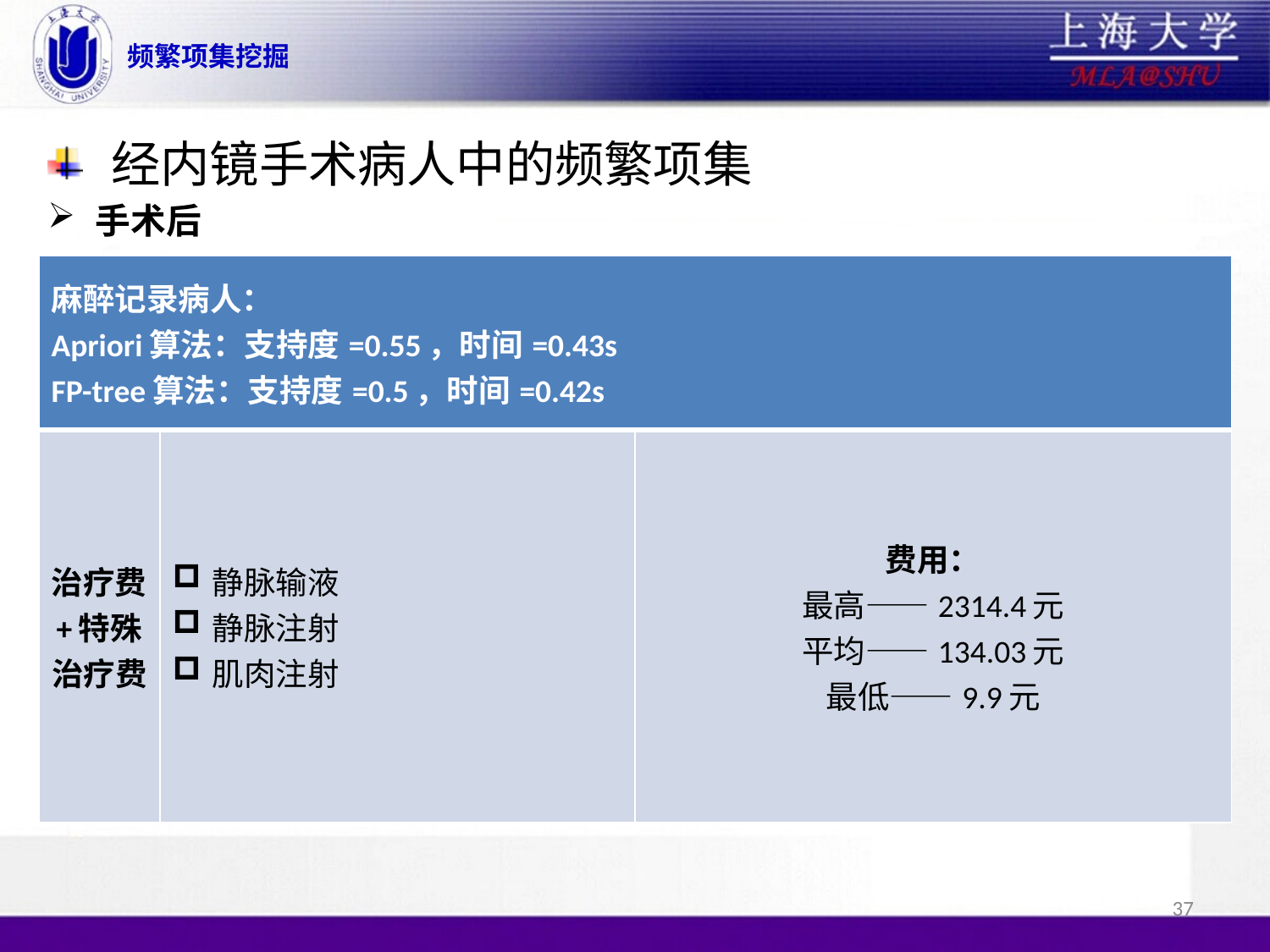

# 频繁项集挖掘
经内镜手术病人中的频繁项集
手术后
| 麻醉记录病人： Apriori算法：支持度=0.55，时间=0.43s FP-tree算法：支持度=0.5，时间=0.42s |  |  |
| --- | --- | --- |
| 治疗费+特殊治疗费 | 静脉输液 静脉注射 肌肉注射 | 费用： 最高——2314.4元 平均——134.03元 最低——9.9元 |
37